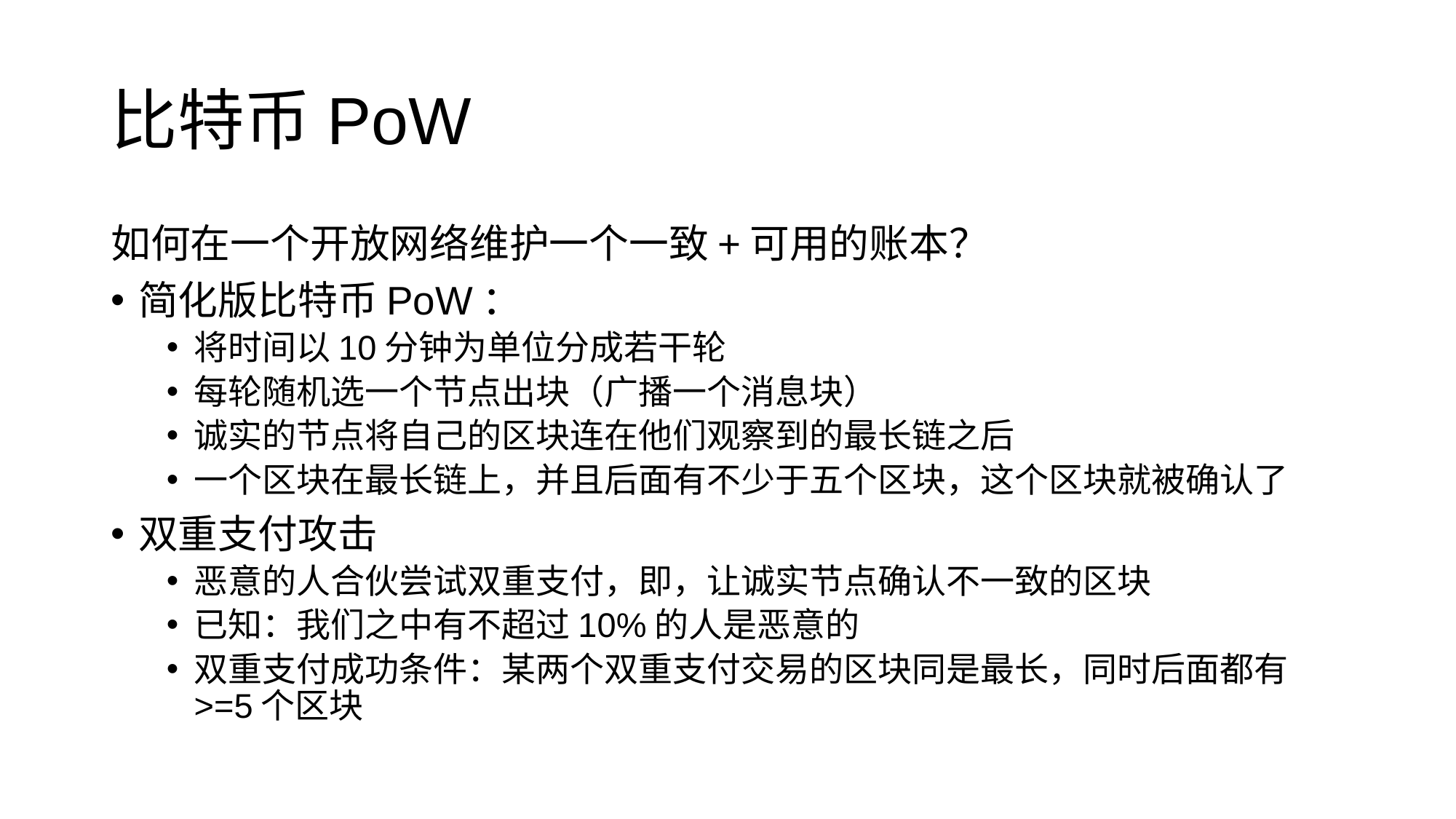

# 比特币PoW
如何在一个开放网络维护一个一致+可用的账本？
简化版比特币PoW：
将时间以10分钟为单位分成若干轮
每轮随机选一个节点出块（广播一个消息块）
诚实的节点将自己的区块连在他们观察到的最长链之后
一个区块在最长链上，并且后面有不少于五个区块，这个区块就被确认了
双重支付攻击
恶意的人合伙尝试双重支付，即，让诚实节点确认不一致的区块
已知：我们之中有不超过10%的人是恶意的
双重支付成功条件：某两个双重支付交易的区块同是最长，同时后面都有>=5个区块